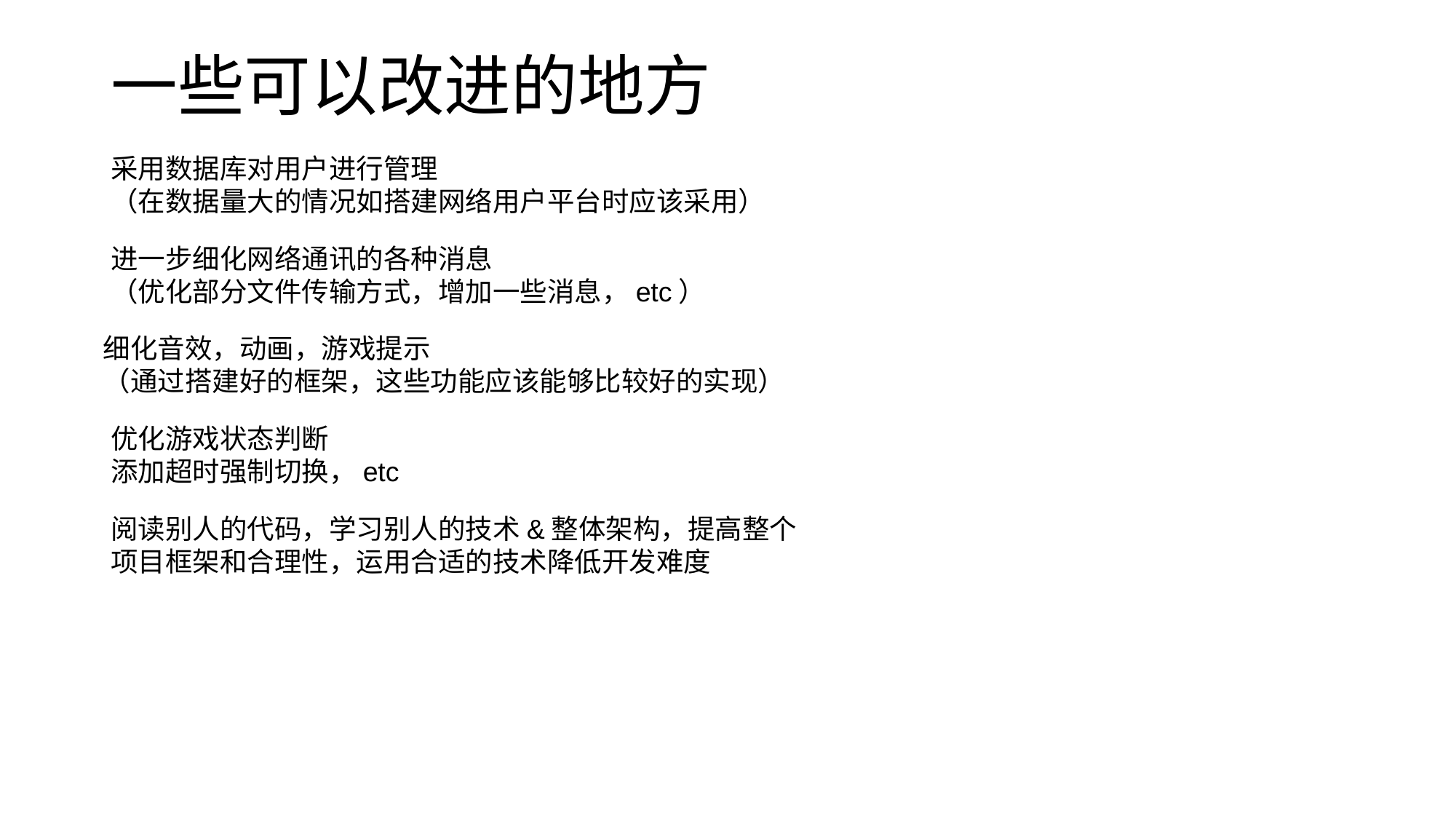

# 一些可以改进的地方
采用数据库对用户进行管理
（在数据量大的情况如搭建网络用户平台时应该采用）
进一步细化网络通讯的各种消息
（优化部分文件传输方式，增加一些消息，etc）
细化音效，动画，游戏提示
（通过搭建好的框架，这些功能应该能够比较好的实现）
优化游戏状态判断
添加超时强制切换，etc
阅读别人的代码，学习别人的技术&整体架构，提高整个项目框架和合理性，运用合适的技术降低开发难度